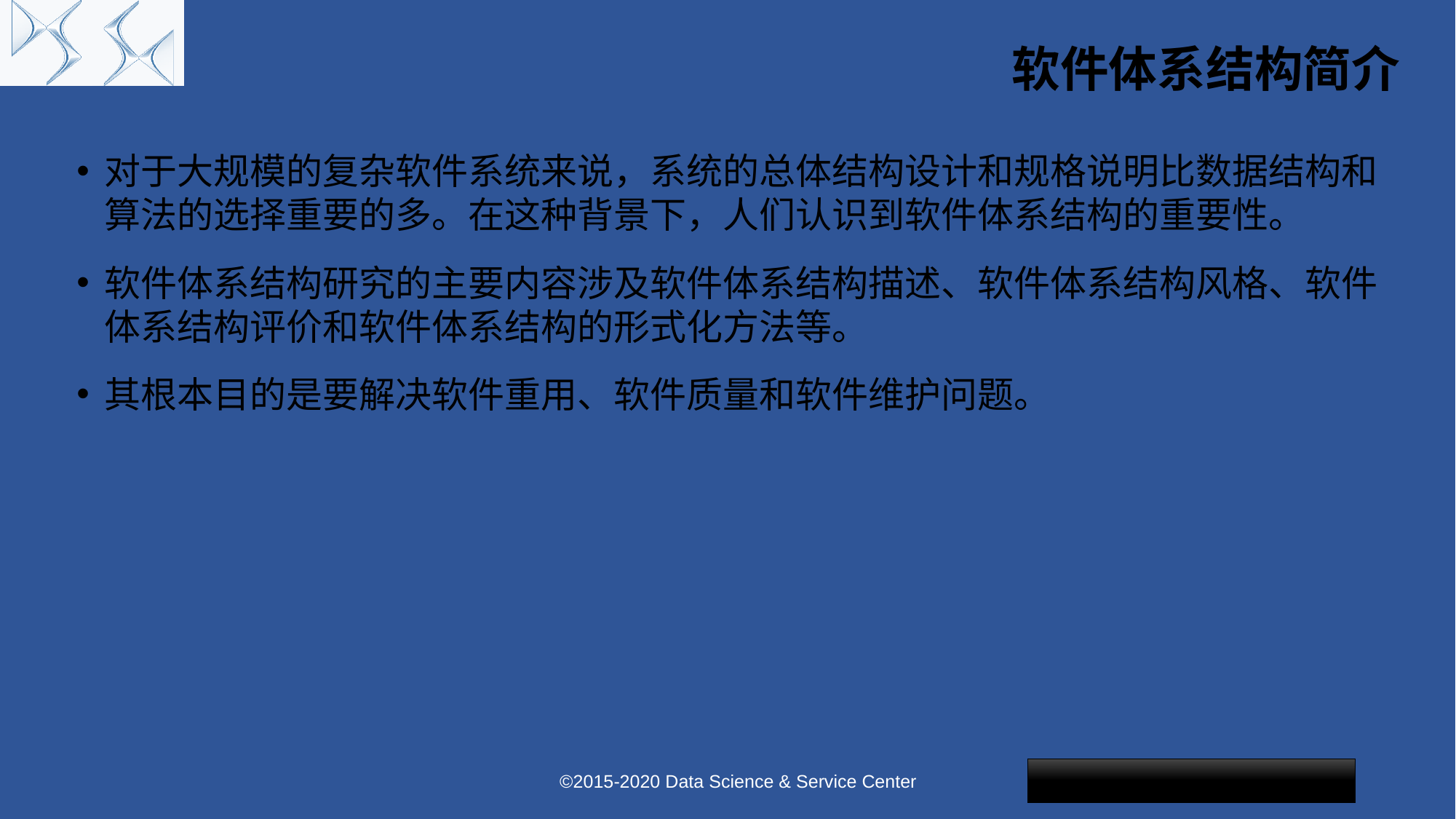

# 软件体系结构简介
对于大规模的复杂软件系统来说，系统的总体结构设计和规格说明比数据结构和算法的选择重要的多。在这种背景下，人们认识到软件体系结构的重要性。
软件体系结构研究的主要内容涉及软件体系结构描述、软件体系结构风格、软件体系结构评价和软件体系结构的形式化方法等。
其根本目的是要解决软件重用、软件质量和软件维护问题。

©2015-2020 Data Science & Service Center
47